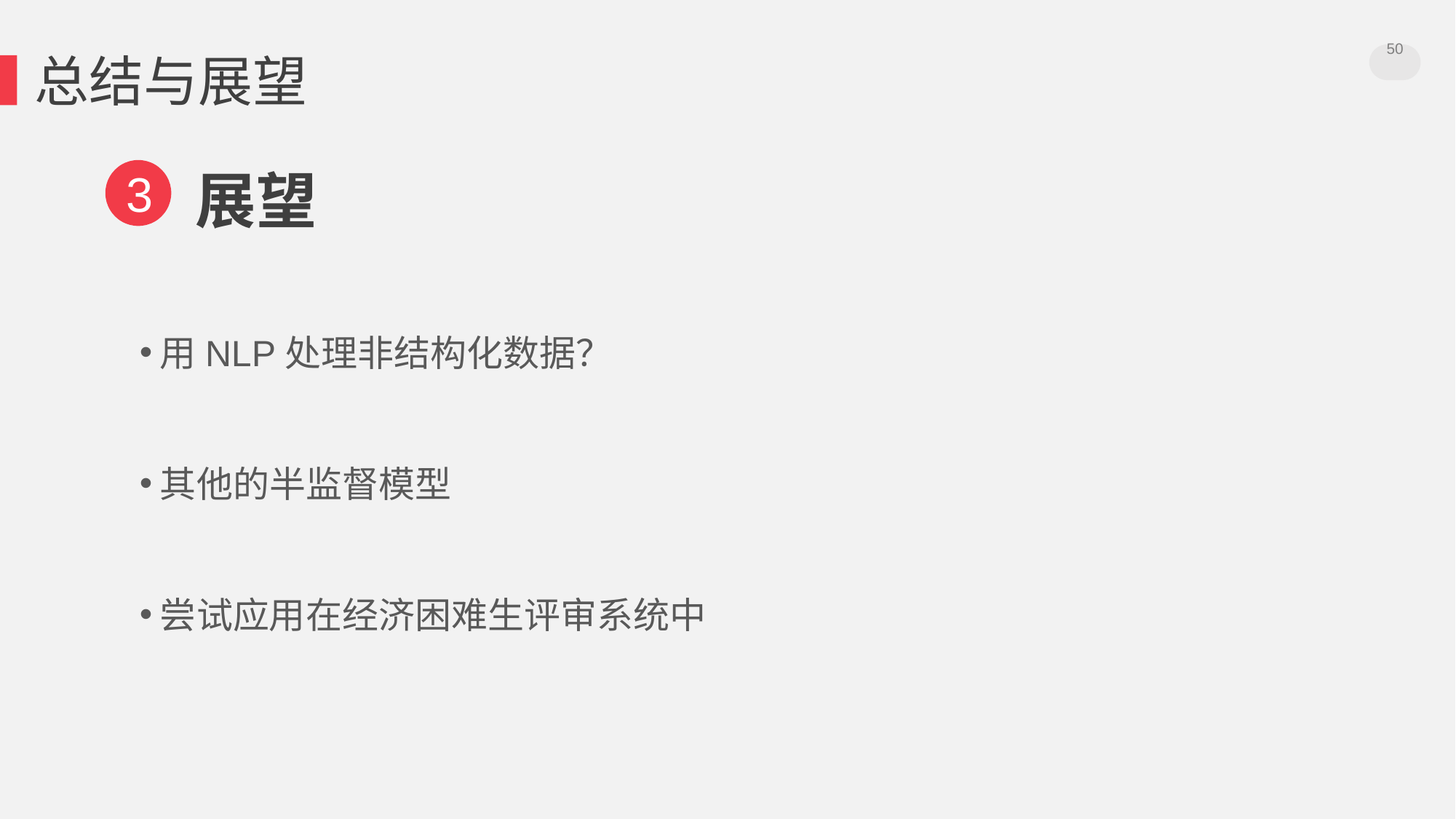

50
总结与展望
3
展望
用NLP处理非结构化数据？

其他的半监督模型

尝试应用在经济困难生评审系统中